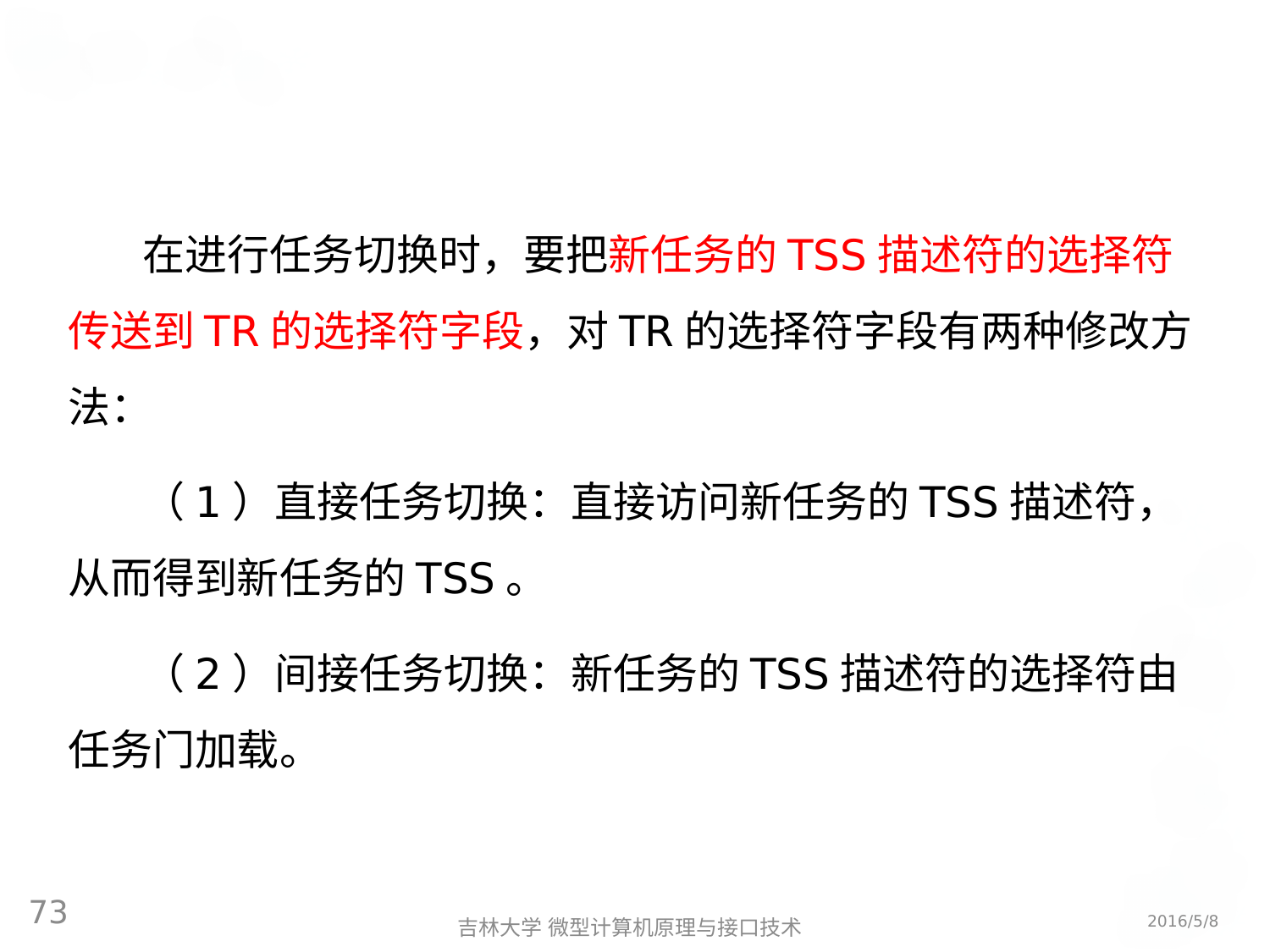

#
在进行任务切换时，要把新任务的TSS描述符的选择符传送到TR的选择符字段，对TR的选择符字段有两种修改方法：
（1）直接任务切换：直接访问新任务的TSS描述符，从而得到新任务的TSS。
（2）间接任务切换：新任务的TSS描述符的选择符由任务门加载。

73
2016/5/8
吉林大学 微型计算机原理与接口技术